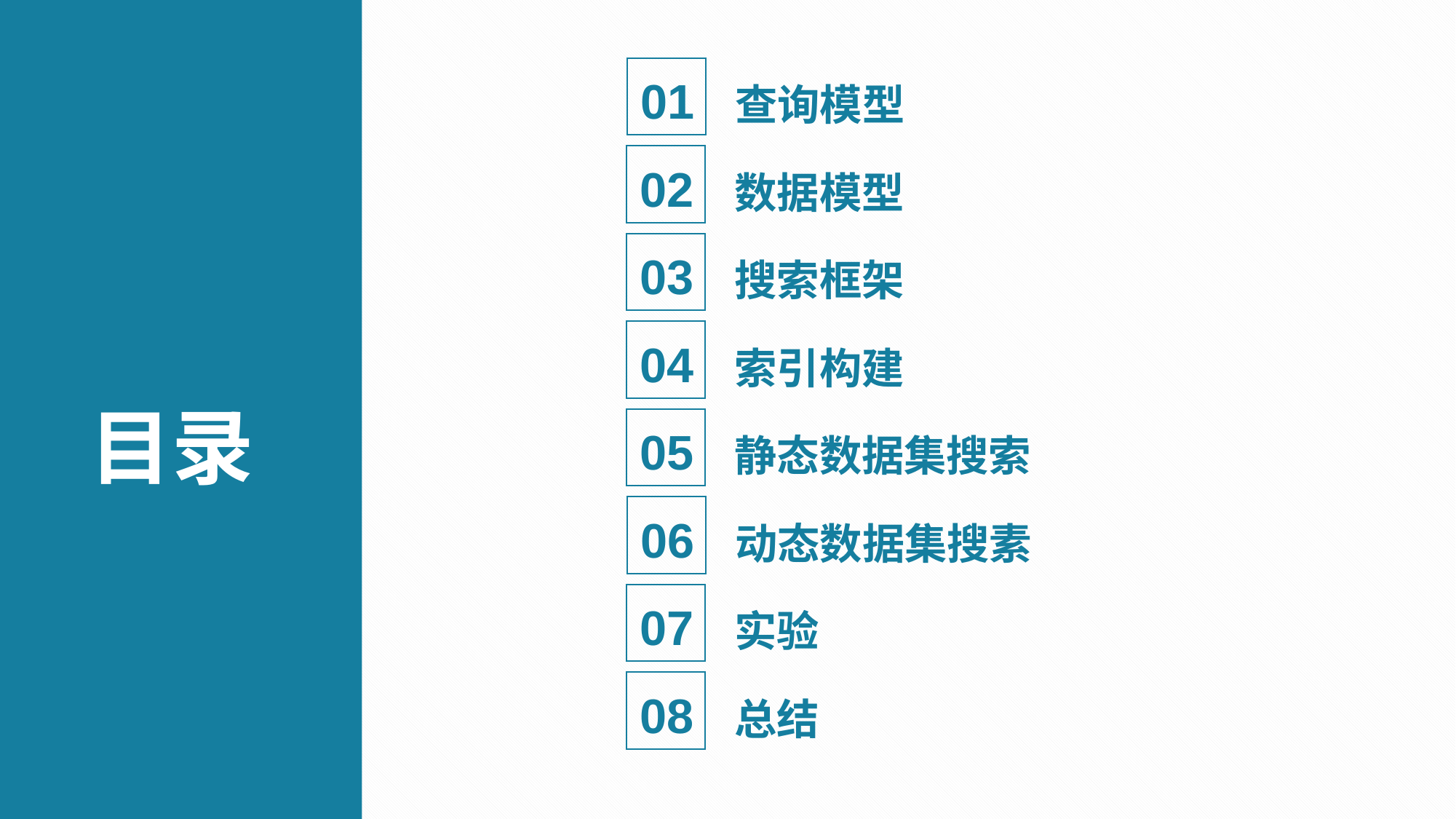

01
查询模型

02
数据模型

03
搜索框架

04
索引构建
目录

05
静态数据集搜索

06
动态数据集搜素

02

07
实验

03
08
总结